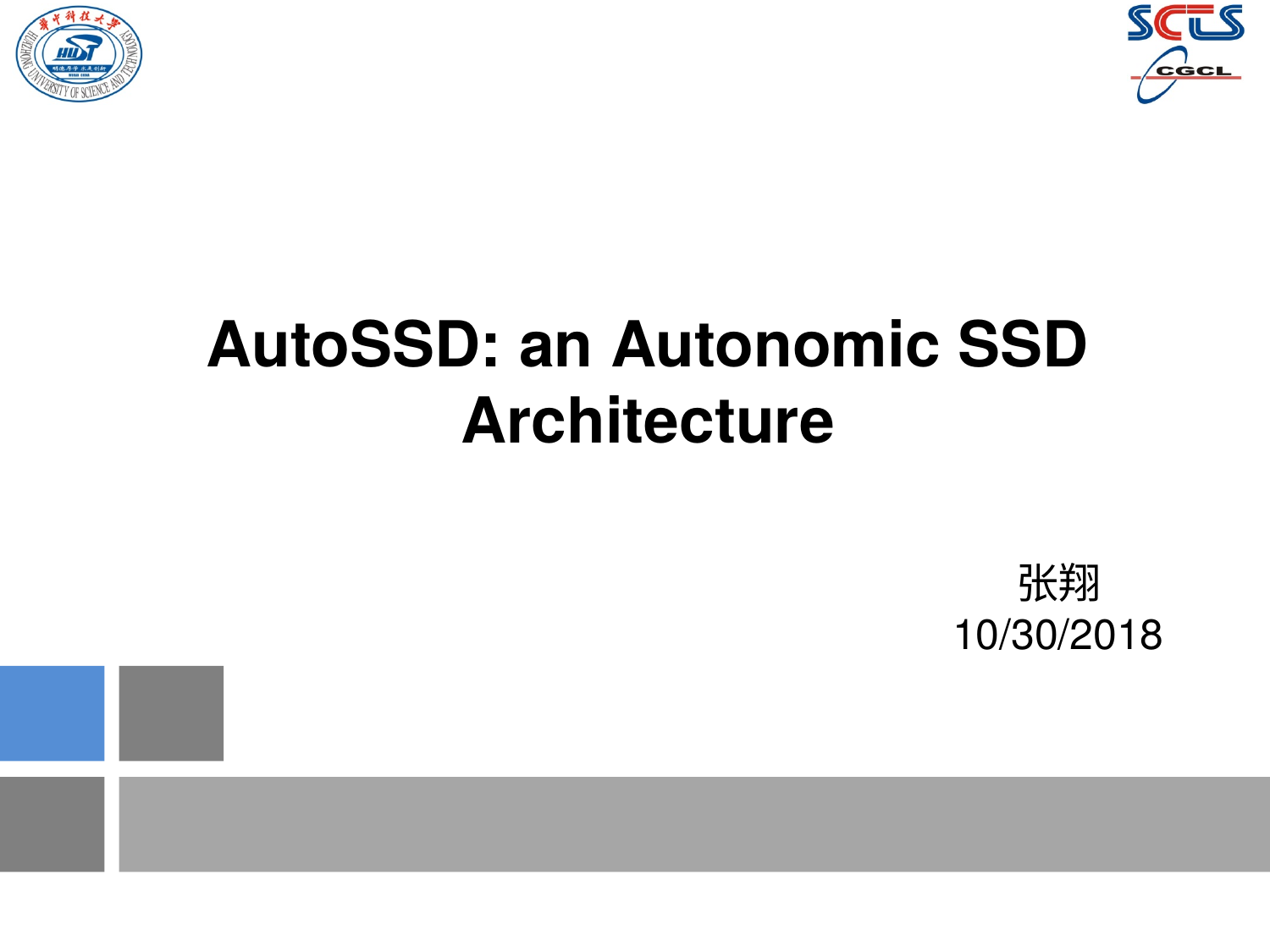

AutoSSD: an Autonomic SSD Architecture
张翔
10/30/2018

1